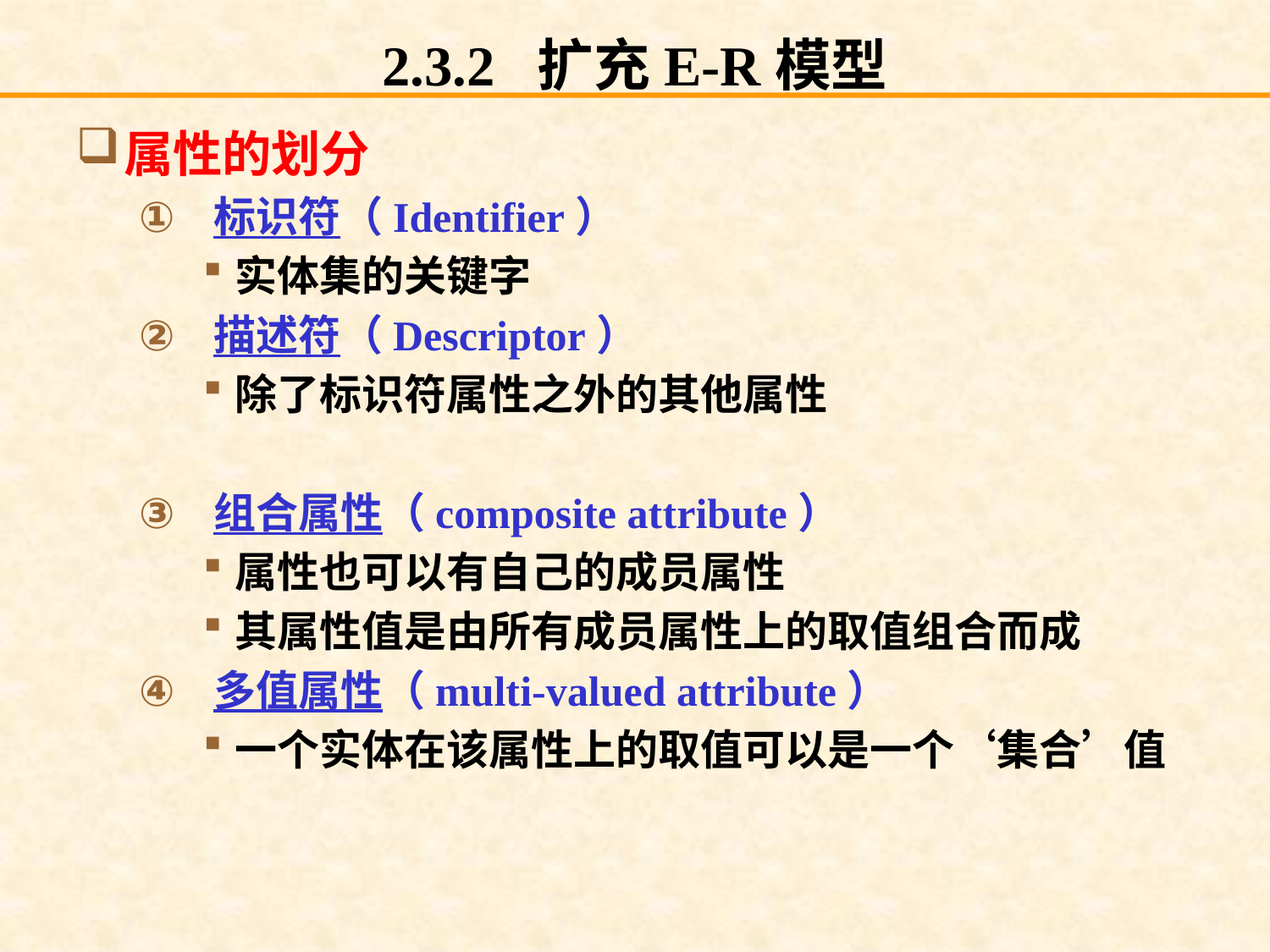

2.3.2  扩充E-R模型
属性的划分
标识符（Identifier）
实体集的关键字
描述符（Descriptor）
除了标识符属性之外的其他属性

组合属性（composite attribute）
属性也可以有自己的成员属性
其属性值是由所有成员属性上的取值组合而成
多值属性（multi-valued attribute）
一个实体在该属性上的取值可以是一个‘集合’值